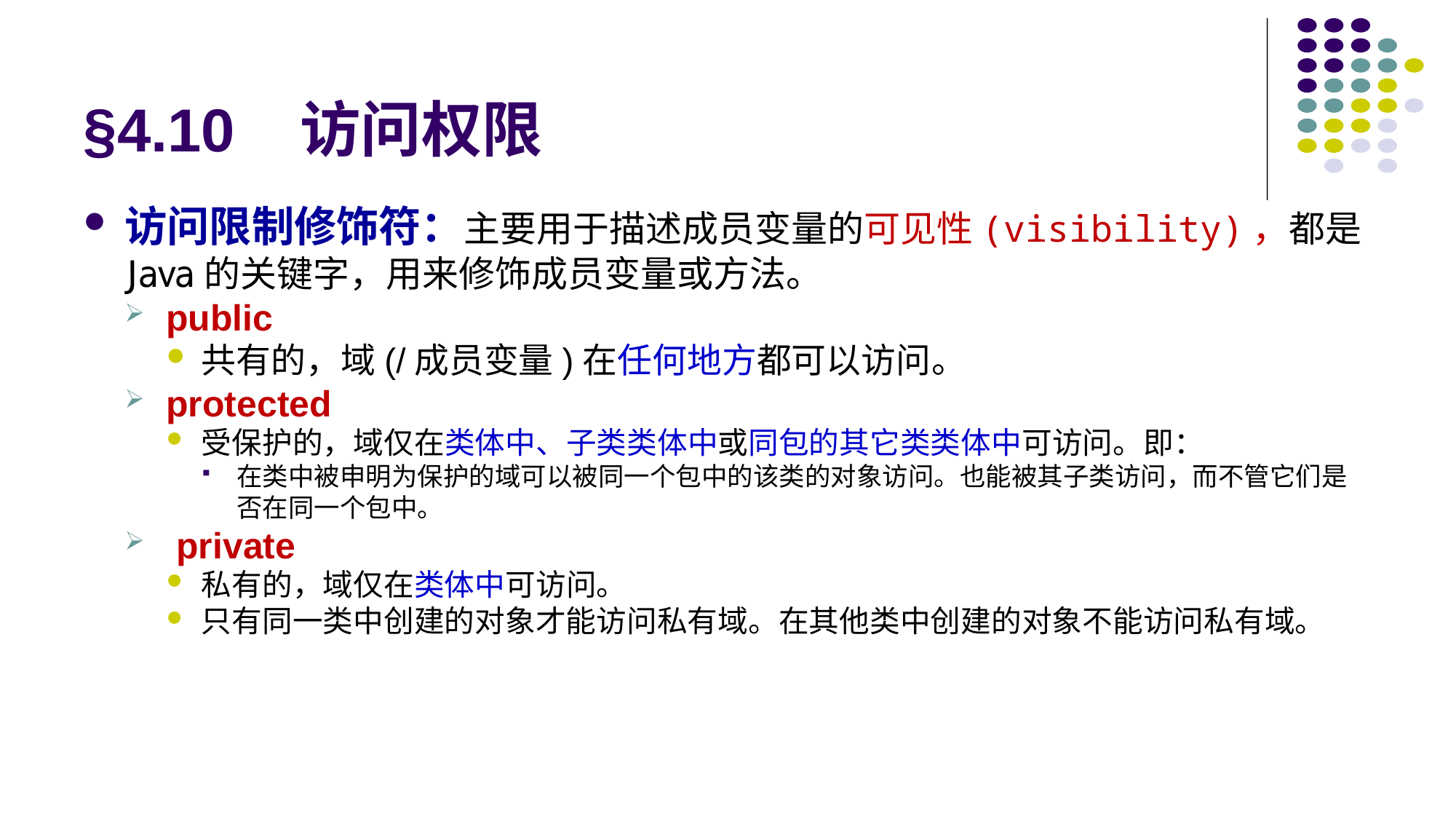

# §4.10   访问权限
访问限制修饰符：主要用于描述成员变量的可见性(visibility)，都是Java的关键字，用来修饰成员变量或方法。
public
共有的，域(/成员变量)在任何地方都可以访问。
protected
受保护的，域仅在类体中、子类类体中或同包的其它类类体中可访问。即：
在类中被申明为保护的域可以被同一个包中的该类的对象访问。也能被其子类访问，而不管它们是否在同一个包中。
 private
私有的，域仅在类体中可访问。
只有同一类中创建的对象才能访问私有域。在其他类中创建的对象不能访问私有域。
112